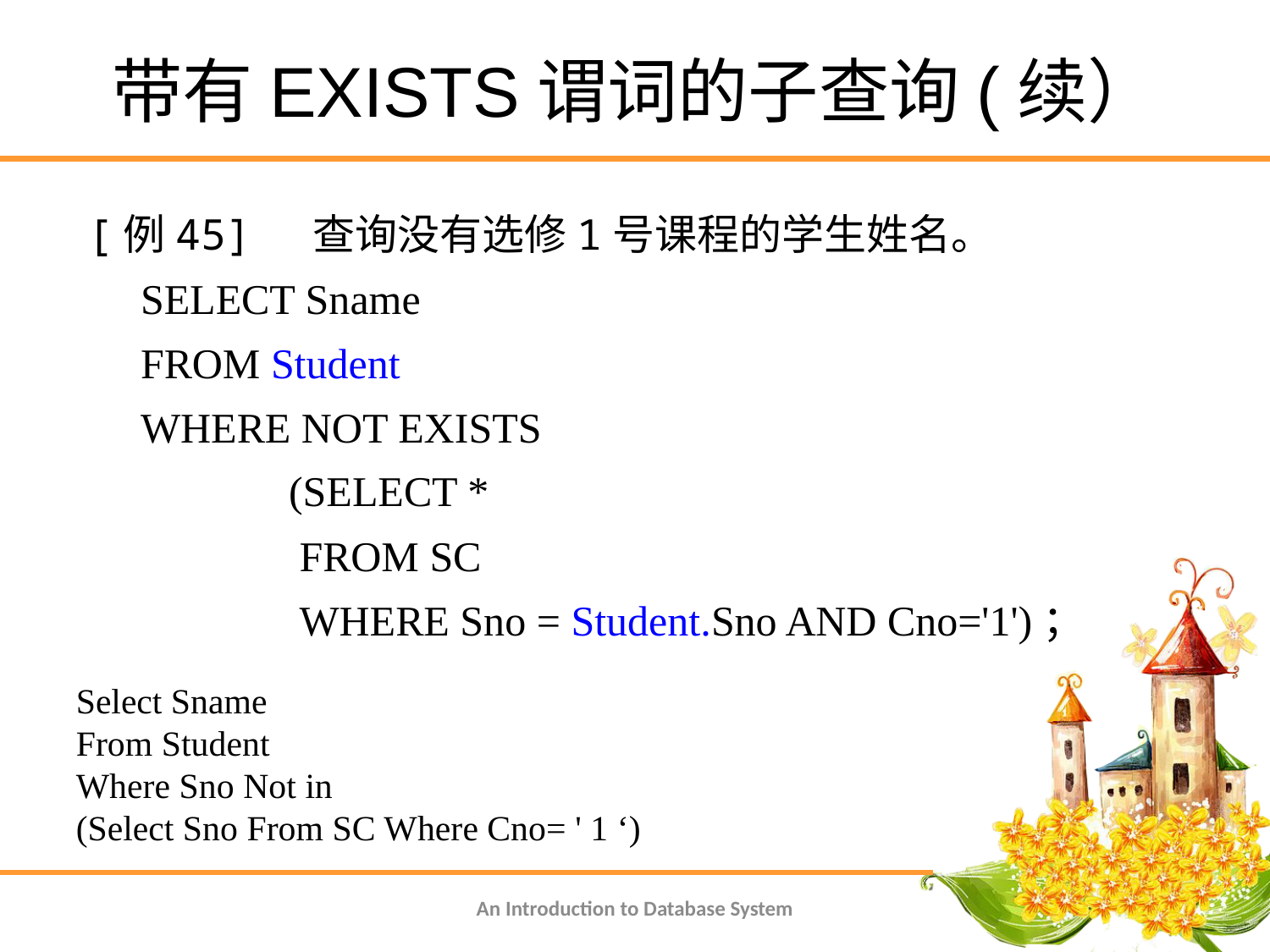

# 带有EXISTS谓词的子查询(续）
[例45]  查询没有选修1号课程的学生姓名。
     SELECT Sname
     FROM Student
     WHERE NOT EXISTS
                   (SELECT *
                    FROM SC
                    WHERE Sno = Student.Sno AND Cno='1')；
Select Sname
From Student
Where Sno Not in
(Select Sno From SC Where Cno= ' 1 ‘)
An Introduction to Database System